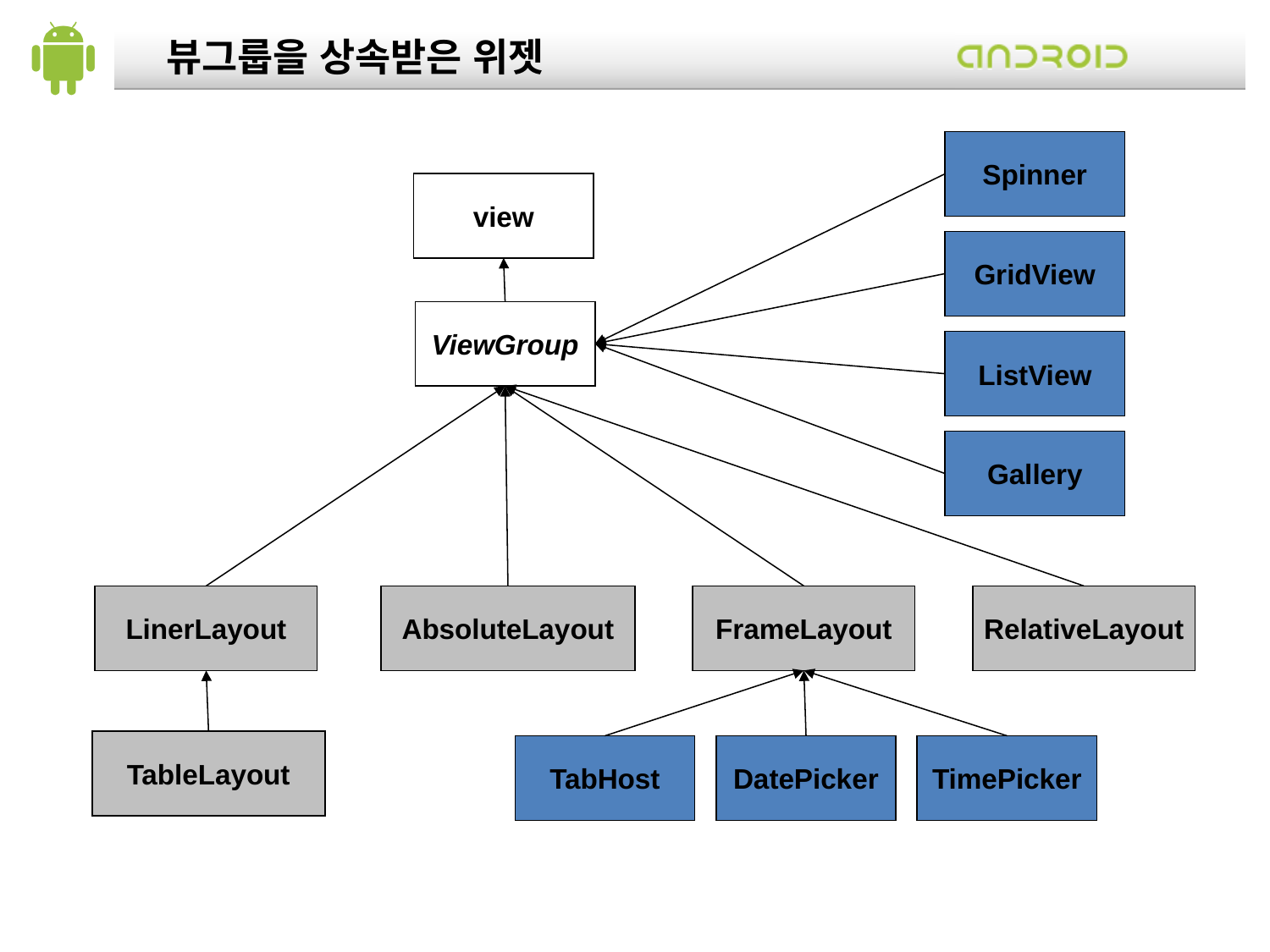

뷰그룹을 상속받은 위젯
Spinner
view
GridView
ViewGroup
ListView
Gallery
LinerLayout
AbsoluteLayout
FrameLayout
RelativeLayout
TableLayout
TabHost
DatePicker
TimePicker